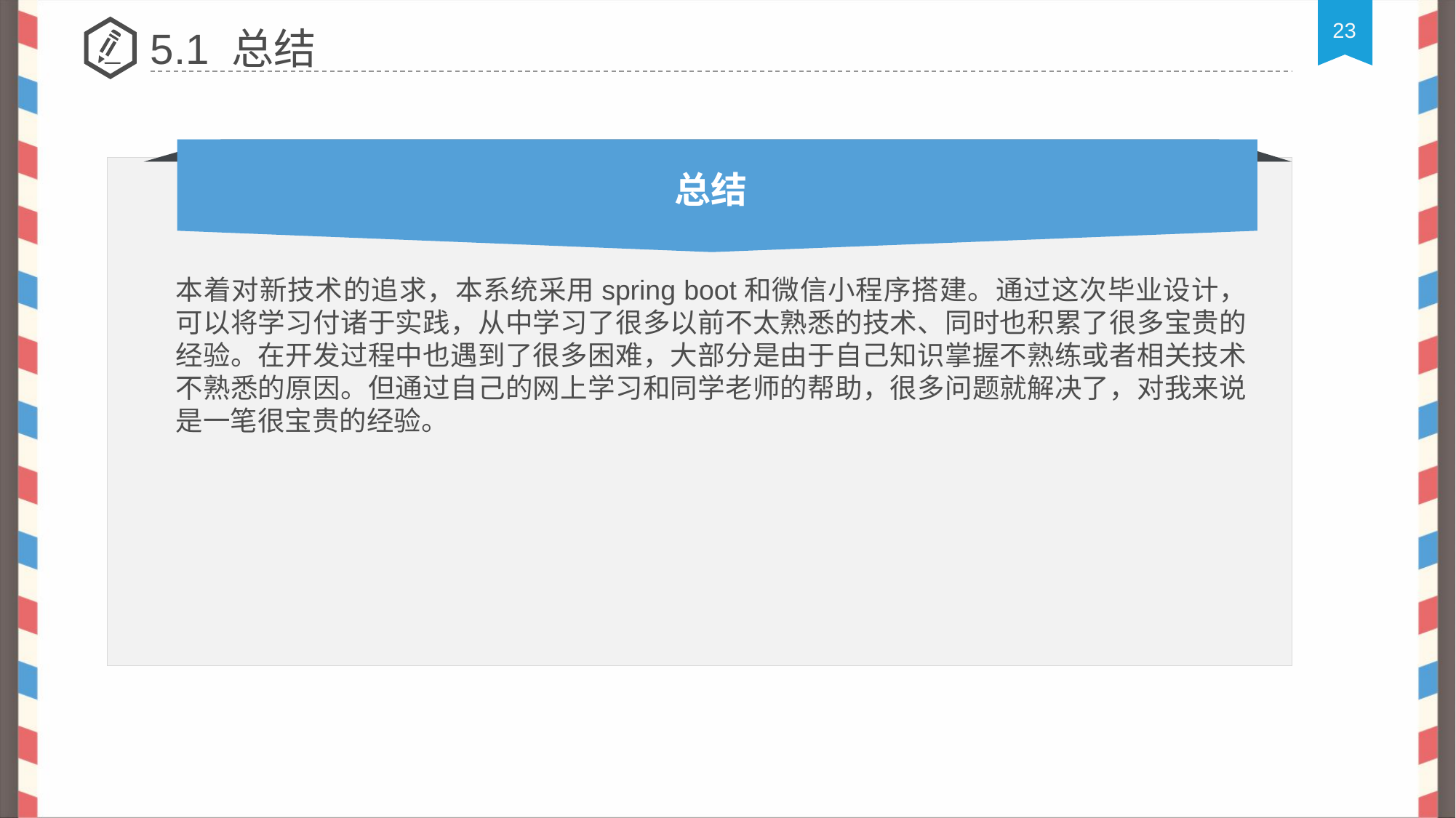

5.1 总结

总结
本着对新技术的追求，本系统采用spring boot和微信小程序搭建。通过这次毕业设计，可以将学习付诸于实践，从中学习了很多以前不太熟悉的技术、同时也积累了很多宝贵的经验。在开发过程中也遇到了很多困难，大部分是由于自己知识掌握不熟练或者相关技术不熟悉的原因。但通过自己的网上学习和同学老师的帮助，很多问题就解决了，对我来说是一笔很宝贵的经验。